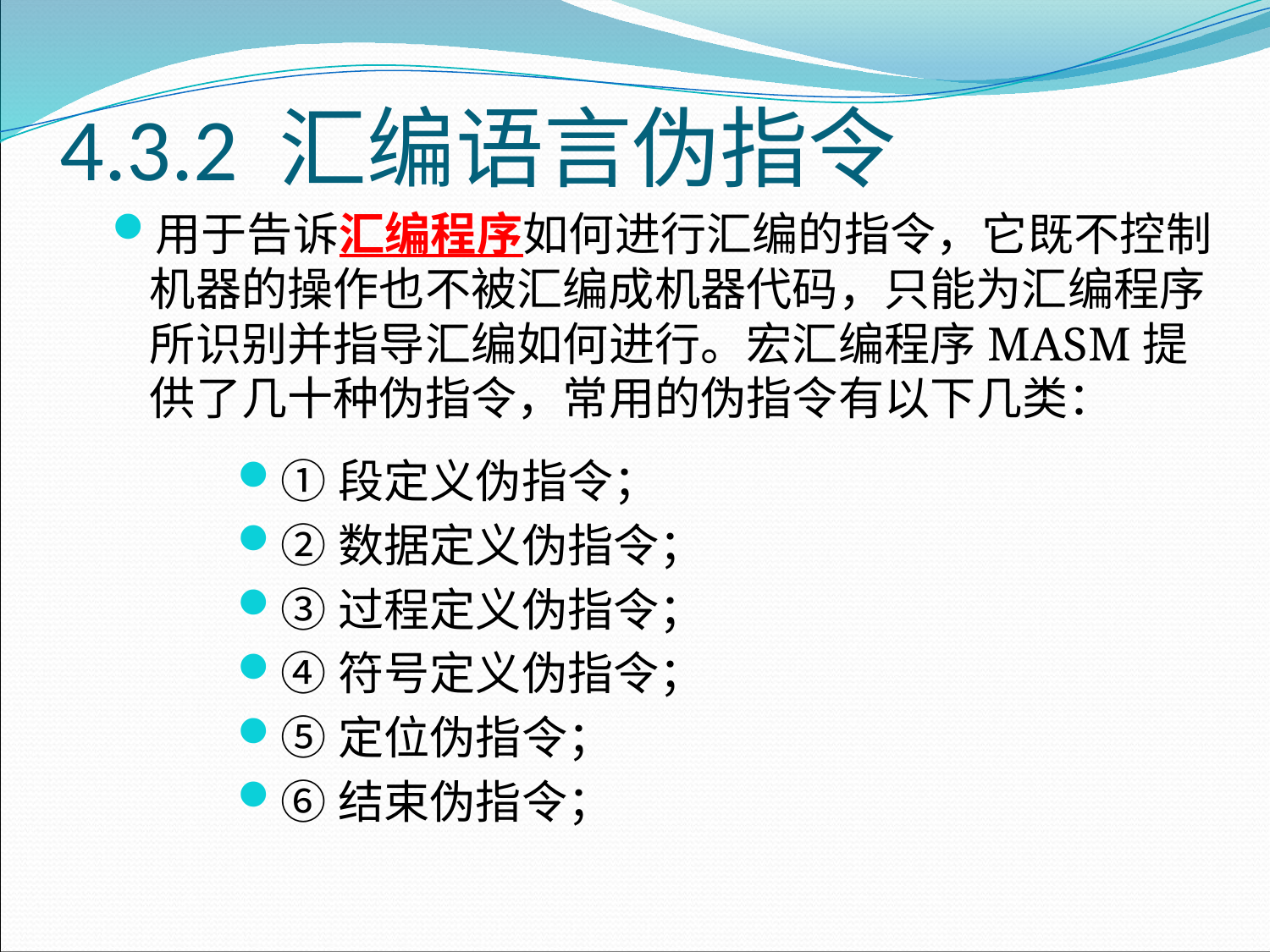

# 4.3.2 汇编语言伪指令
用于告诉汇编程序如何进行汇编的指令，它既不控制机器的操作也不被汇编成机器代码，只能为汇编程序所识别并指导汇编如何进行。宏汇编程序MASM提供了几十种伪指令，常用的伪指令有以下几类：

①段定义伪指令；
②数据定义伪指令；
③过程定义伪指令；
④符号定义伪指令；
⑤定位伪指令；
⑥结束伪指令；